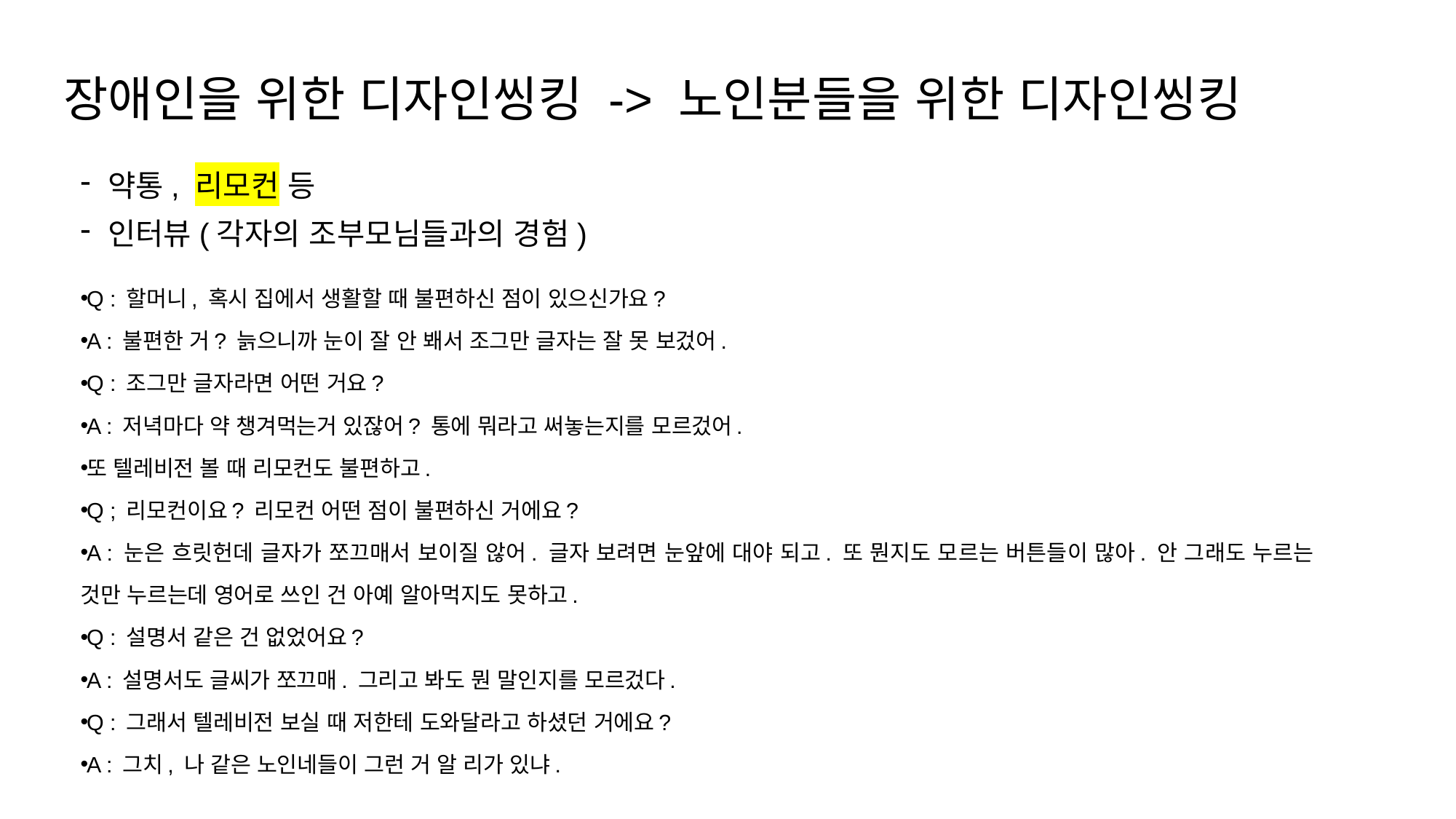

# 장애인을 위한 디자인씽킹 -> 노인분들을 위한 디자인씽킹
약통, 리모컨 등
인터뷰(각자의 조부모님들과의 경험)
Q : 할머니, 혹시 집에서 생활할 때 불편하신 점이 있으신가요?
A : 불편한 거? 늙으니까 눈이 잘 안 봬서 조그만 글자는 잘 못 보겄어.
Q : 조그만 글자라면 어떤 거요?
A : 저녁마다 약 챙겨먹는거 있잖어? 통에 뭐라고 써놓는지를 모르겄어.
또 텔레비전 볼 때 리모컨도 불편하고.
Q ; 리모컨이요? 리모컨 어떤 점이 불편하신 거에요?
A : 눈은 흐릿헌데 글자가 쪼끄매서 보이질 않어. 글자 보려면 눈앞에 대야 되고. 또 뭔지도 모르는 버튼들이 많아. 안 그래도 누르는 것만 누르는데 영어로 쓰인 건 아예 알아먹지도 못하고.
Q : 설명서 같은 건 없었어요?
A : 설명서도 글씨가 쪼끄매. 그리고 봐도 뭔 말인지를 모르겄다.
Q : 그래서 텔레비전 보실 때 저한테 도와달라고 하셨던 거에요?
A : 그치, 나 같은 노인네들이 그런 거 알 리가 있냐.